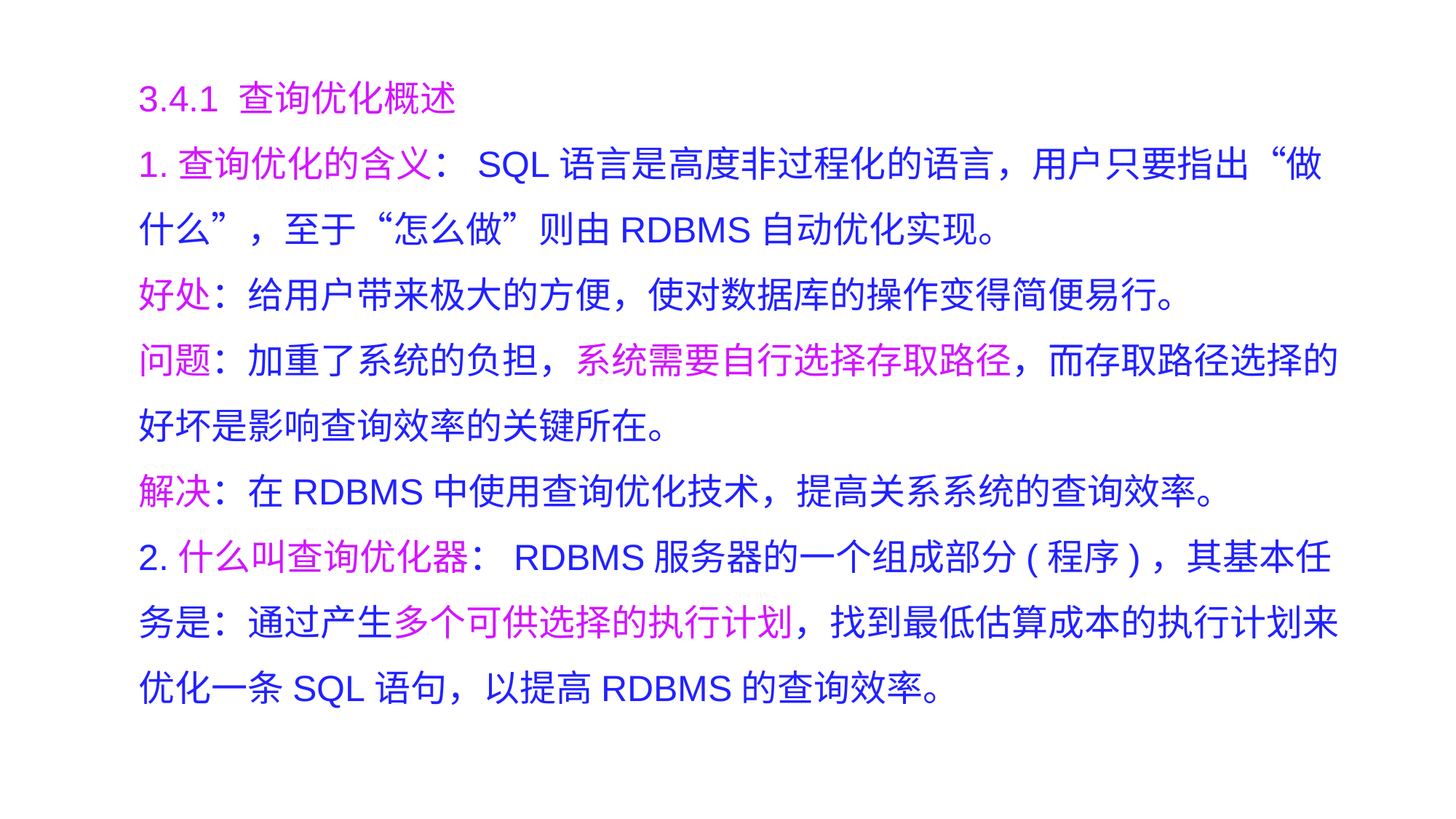

3.4.1 查询优化概述
1.查询优化的含义：SQL语言是高度非过程化的语言，用户只要指出“做什么”，至于“怎么做”则由RDBMS自动优化实现。
好处：给用户带来极大的方便，使对数据库的操作变得简便易行。
问题：加重了系统的负担，系统需要自行选择存取路径，而存取路径选择的好坏是影响查询效率的关键所在。
解决：在RDBMS中使用查询优化技术，提高关系系统的查询效率。
2.什么叫查询优化器：RDBMS服务器的一个组成部分(程序)，其基本任务是：通过产生多个可供选择的执行计划，找到最低估算成本的执行计划来优化一条SQL语句，以提高RDBMS的查询效率。